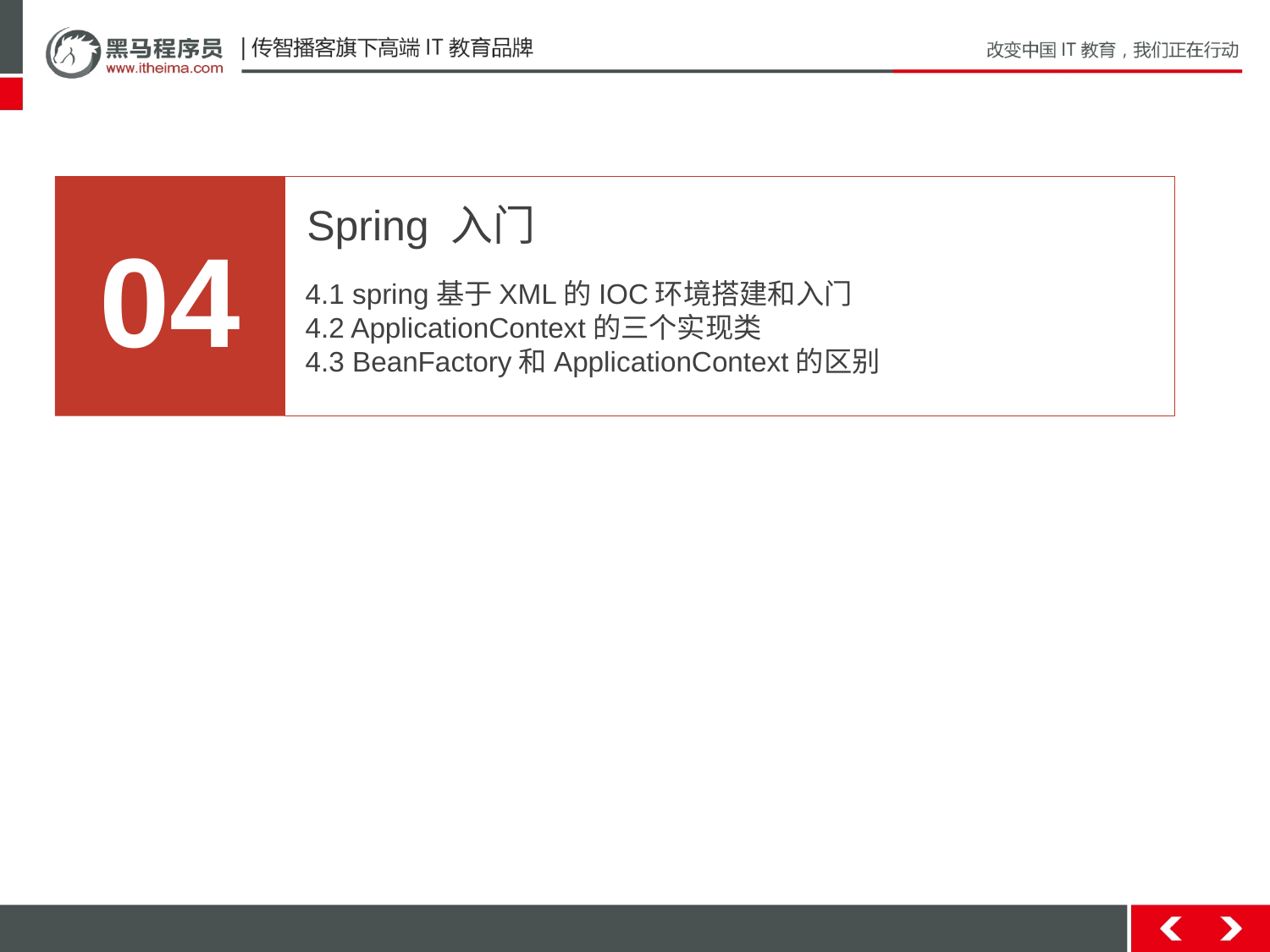

04

Spring 入门
4.1 spring基于XML的IOC环境搭建和入门
4.2 ApplicationContext的三个实现类
4.3 BeanFactory和ApplicationContext的区别